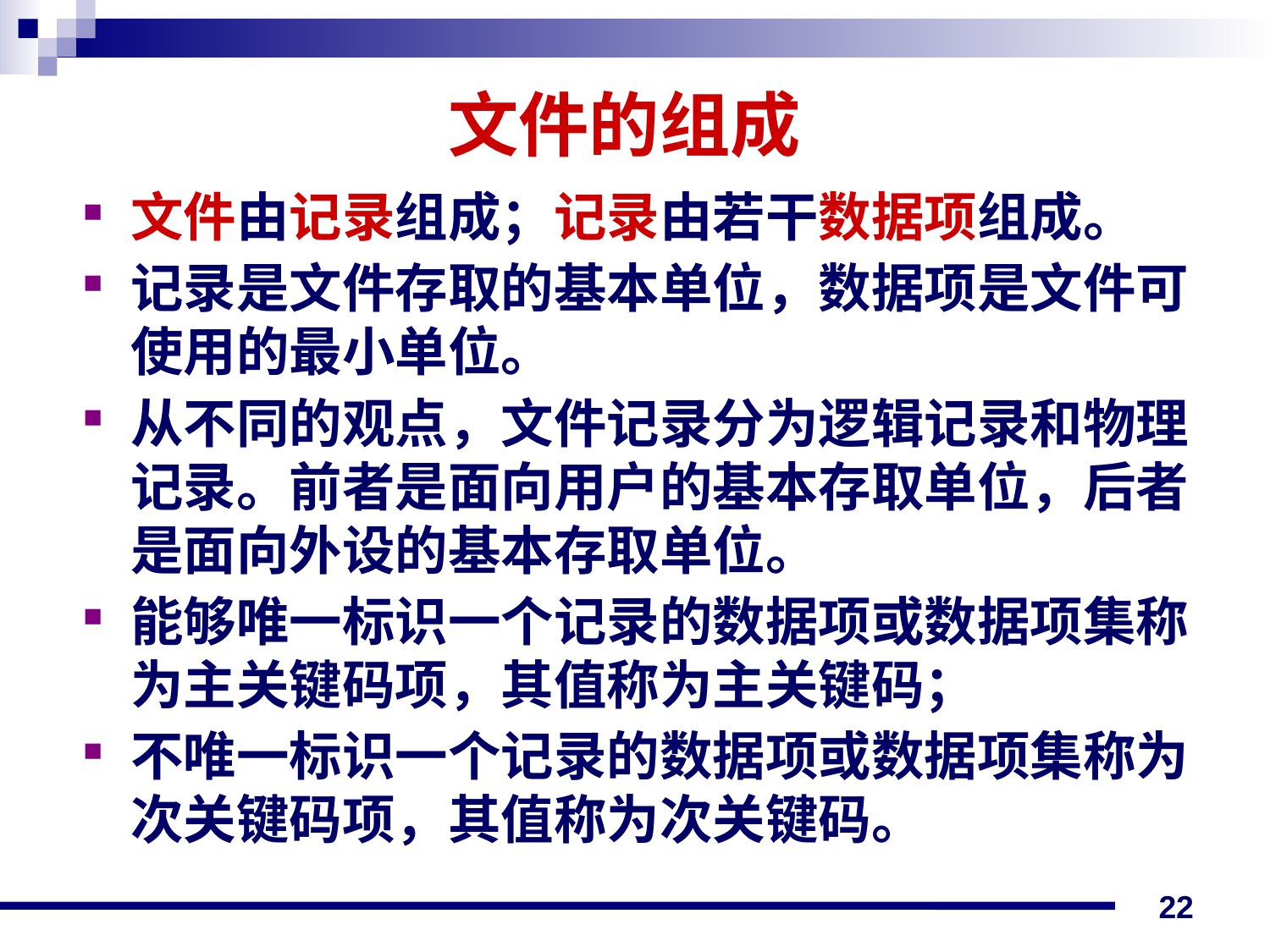

# 文件的组成
文件由记录组成；记录由若干数据项组成。
记录是文件存取的基本单位，数据项是文件可使用的最小单位。
从不同的观点，文件记录分为逻辑记录和物理记录。前者是面向用户的基本存取单位，后者是面向外设的基本存取单位。
能够唯一标识一个记录的数据项或数据项集称为主关键码项，其值称为主关键码；
不唯一标识一个记录的数据项或数据项集称为次关键码项，其值称为次关键码。
22